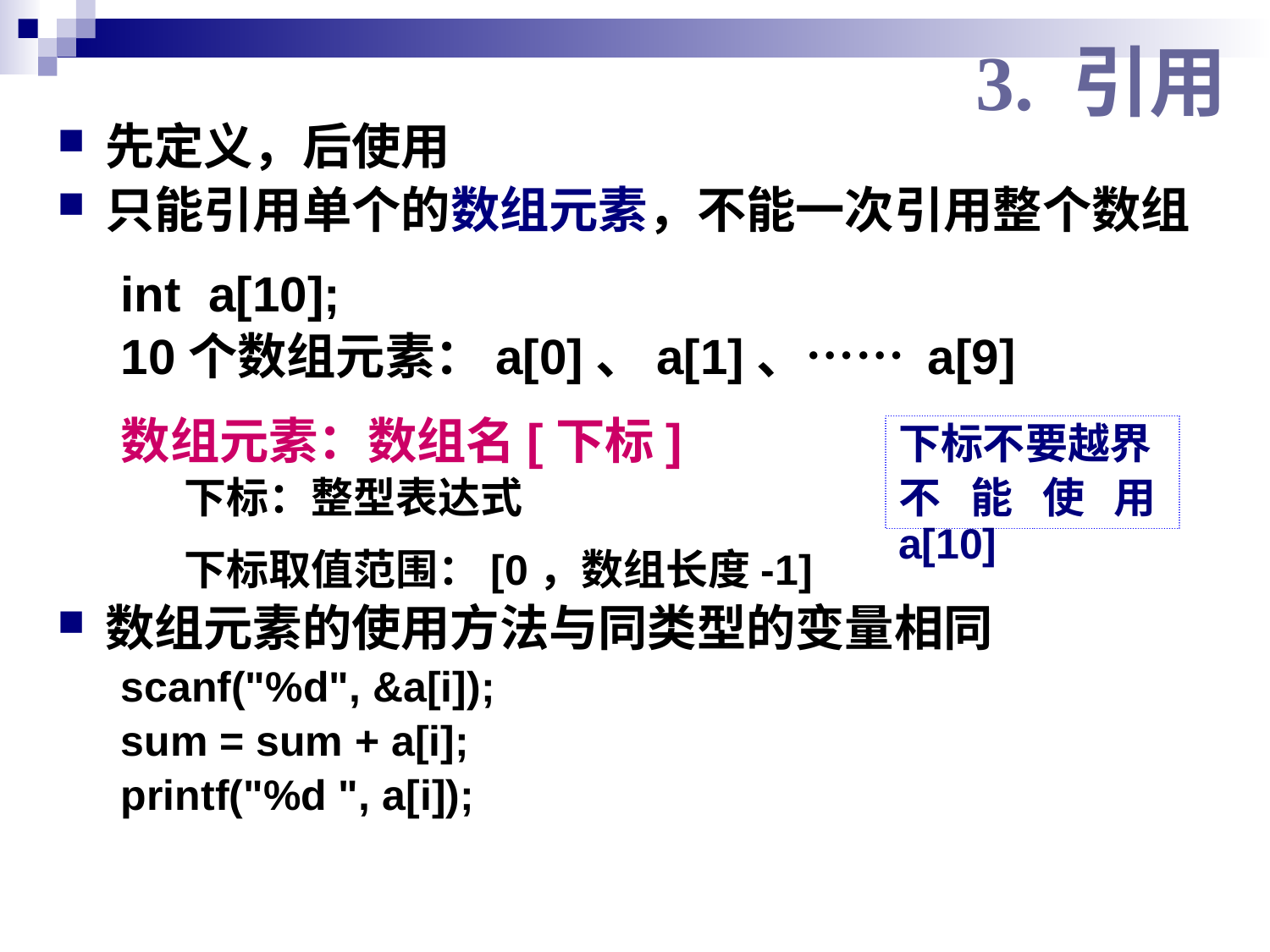

# 3. 引用
先定义，后使用
只能引用单个的数组元素，不能一次引用整个数组
int  a[10];
10个数组元素：a[0]、a[1]、…… a[9]
数组元素：数组名[下标]
下标：整型表达式
下标取值范围：[0，数组长度-1]
数组元素的使用方法与同类型的变量相同
scanf("%d", &a[i]);
sum = sum + a[i];
printf("%d ", a[i]);
下标不要越界
不能使用a[10]